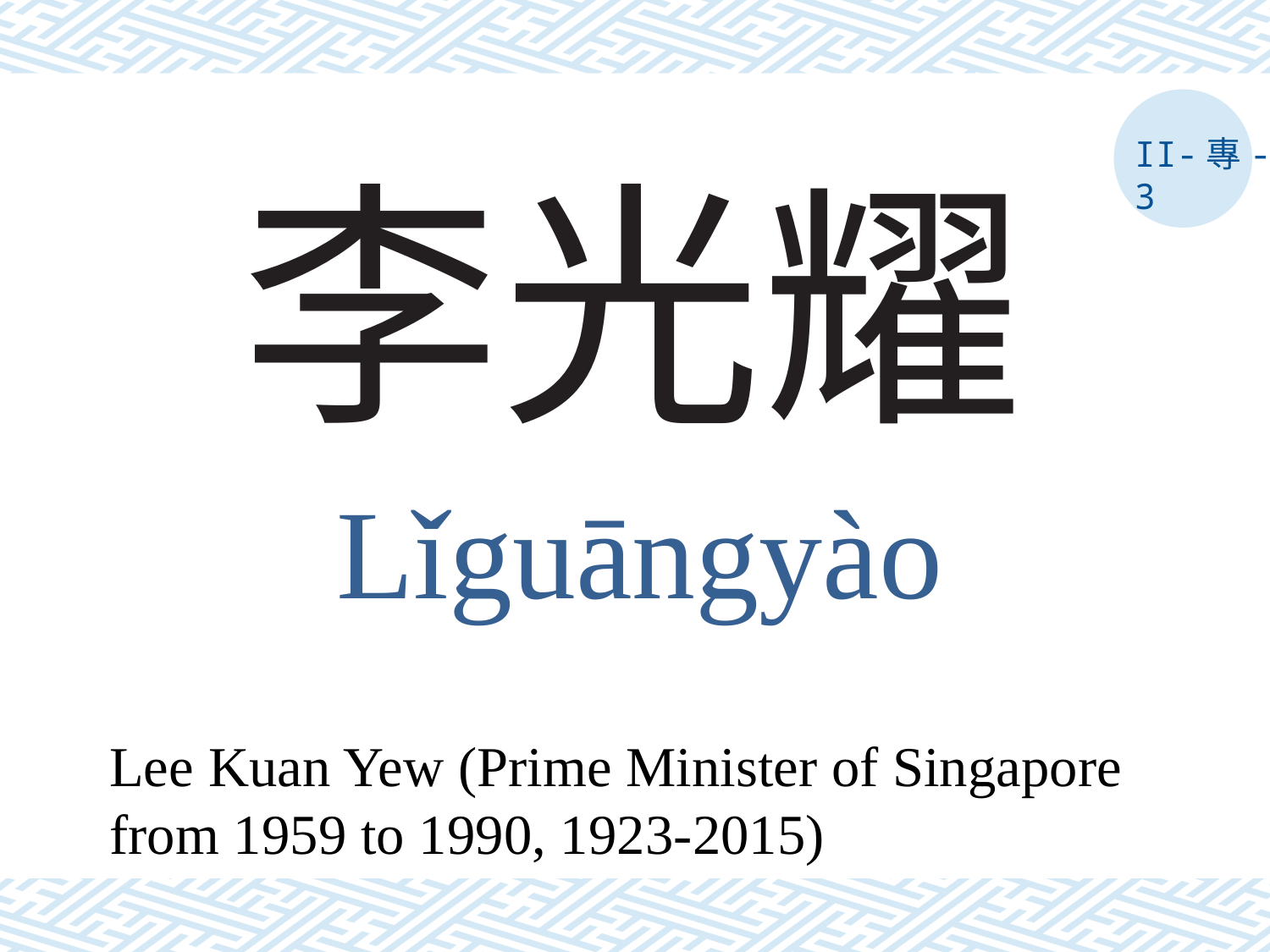

II-專-3

# 李光耀
Lǐguāngyào
Lee Kuan Yew (Prime Minister of Singapore from 1959 to 1990, 1923-2015)